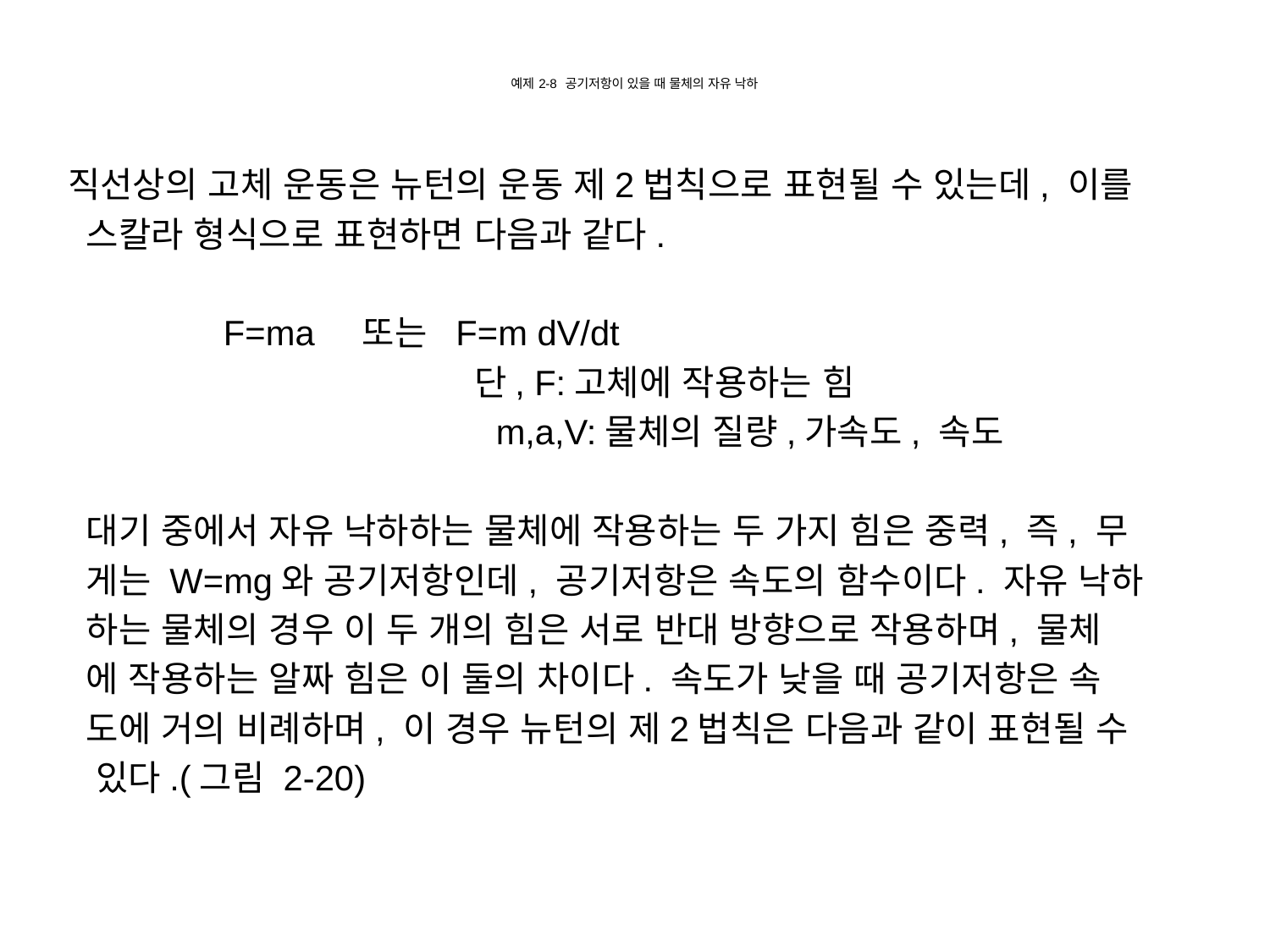

# 예제 2-8  공기저항이 있을 때 물체의 자유 낙하
직선상의 고체 운동은 뉴턴의 운동 제2법칙으로 표현될 수 있는데, 이를
 스칼라 형식으로 표현하면 다음과 같다.

                F=ma    또는  F=m dV/dt
                                        단, F:고체에 작용하는 힘
                                            m,a,V:물체의 질량,가속도, 속도

 대기 중에서 자유 낙하하는 물체에 작용하는 두 가지 힘은 중력, 즉, 무
 게는 W=mg와 공기저항인데, 공기저항은 속도의 함수이다. 자유 낙하
 하는 물체의 경우 이 두 개의 힘은 서로 반대 방향으로 작용하며, 물체
 에 작용하는 알짜 힘은 이 둘의 차이다. 속도가 낮을 때 공기저항은 속
 도에 거의 비례하며, 이 경우 뉴턴의 제2법칙은 다음과 같이 표현될 수
  있다.(그림 2-20)